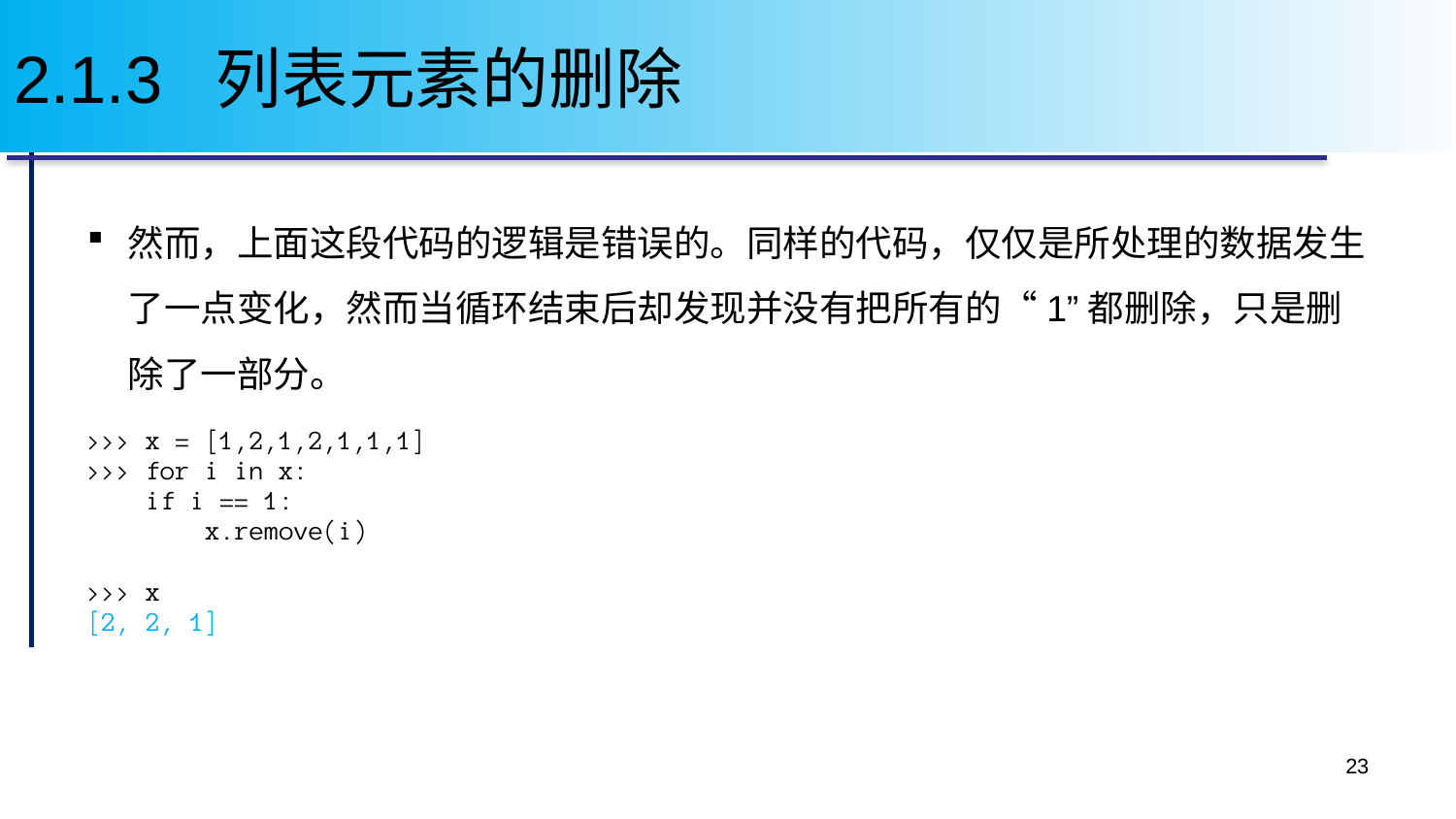

# 2.1.3  列表元素的删除
然而，上面这段代码的逻辑是错误的。同样的代码，仅仅是所处理的数据发生了一点变化，然而当循环结束后却发现并没有把所有的“1”都删除，只是删除了一部分。

>>> x = [1,2,1,2,1,1,1]
>>> for i in x:
    if i == 1:
	        x.remove(i)

>>> x
[2, 2, 1]
23